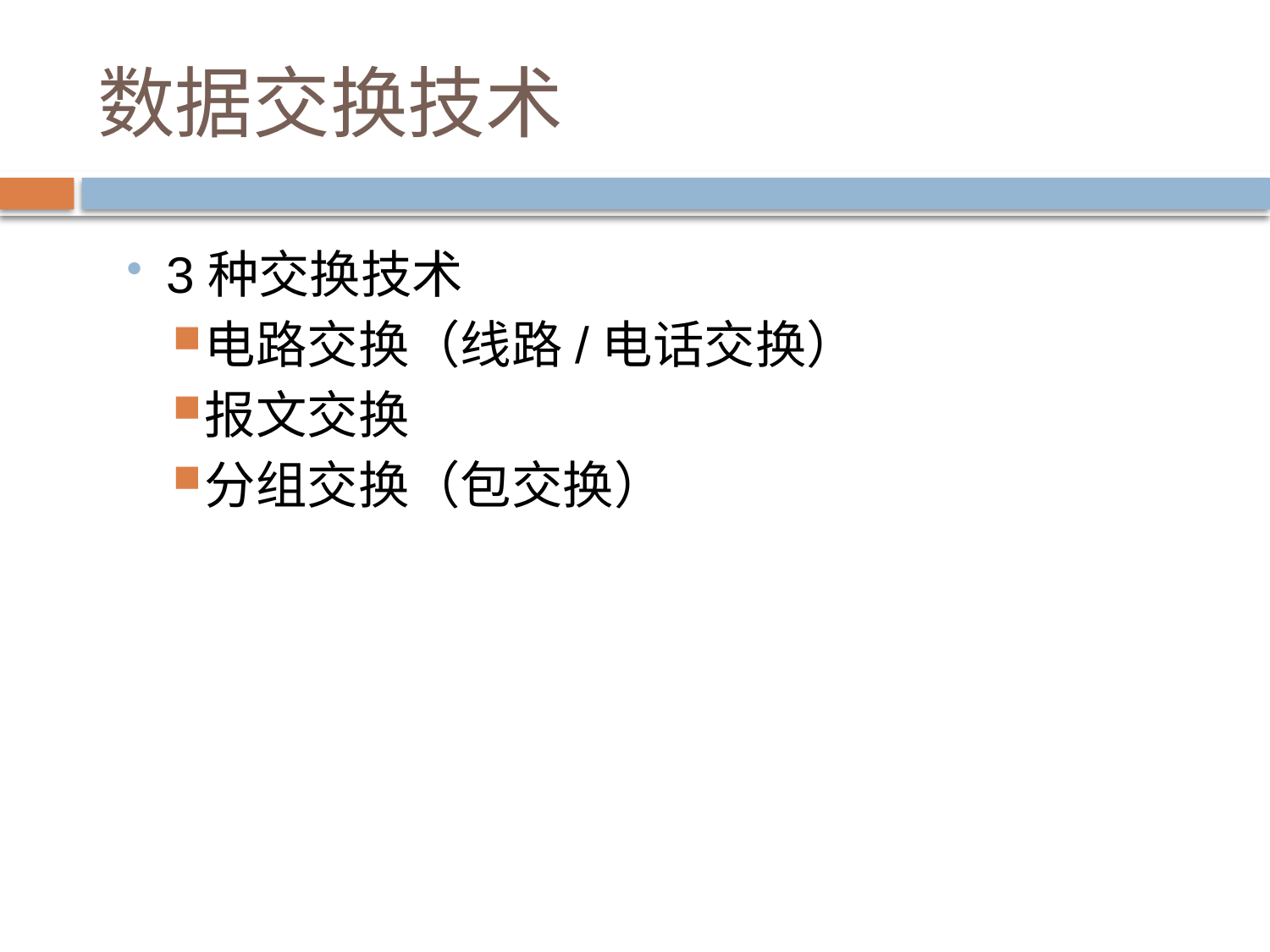

# 数据交换技术
3种交换技术
电路交换（线路/电话交换）
报文交换
分组交换（包交换）